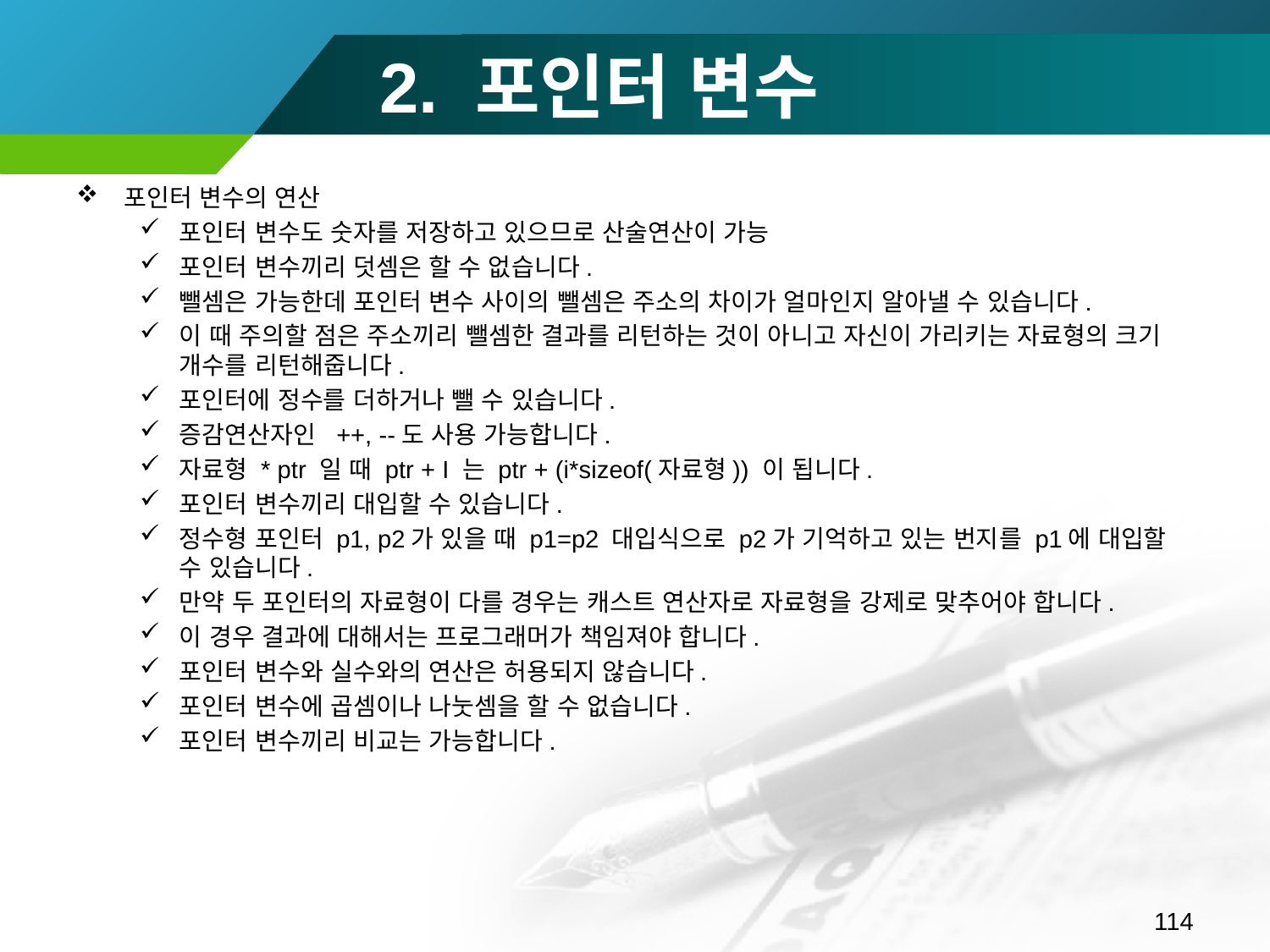

# 2. 포인터 변수
포인터 변수의 연산
포인터 변수도 숫자를 저장하고 있으므로 산술연산이 가능
포인터 변수끼리 덧셈은 할 수 없습니다.
뺄셈은 가능한데 포인터 변수 사이의 뺄셈은 주소의 차이가 얼마인지 알아낼 수 있습니다.
이 때 주의할 점은 주소끼리 뺄셈한 결과를 리턴하는 것이 아니고 자신이 가리키는 자료형의 크기 개수를 리턴해줍니다.
포인터에 정수를 더하거나 뺄 수 있습니다.
증감연산자인  ++, --도 사용 가능합니다.
자료형 * ptr 일 때 ptr + I 는 ptr + (i*sizeof(자료형)) 이 됩니다.
포인터 변수끼리 대입할 수 있습니다.
정수형 포인터 p1, p2가 있을 때 p1=p2 대입식으로 p2가 기억하고 있는 번지를 p1에 대입할 수 있습니다.
만약 두 포인터의 자료형이 다를 경우는 캐스트 연산자로 자료형을 강제로 맞추어야 합니다.
이 경우 결과에 대해서는 프로그래머가 책임져야 합니다.
포인터 변수와 실수와의 연산은 허용되지 않습니다.
포인터 변수에 곱셈이나 나눗셈을 할 수 없습니다.
포인터 변수끼리 비교는 가능합니다.
114